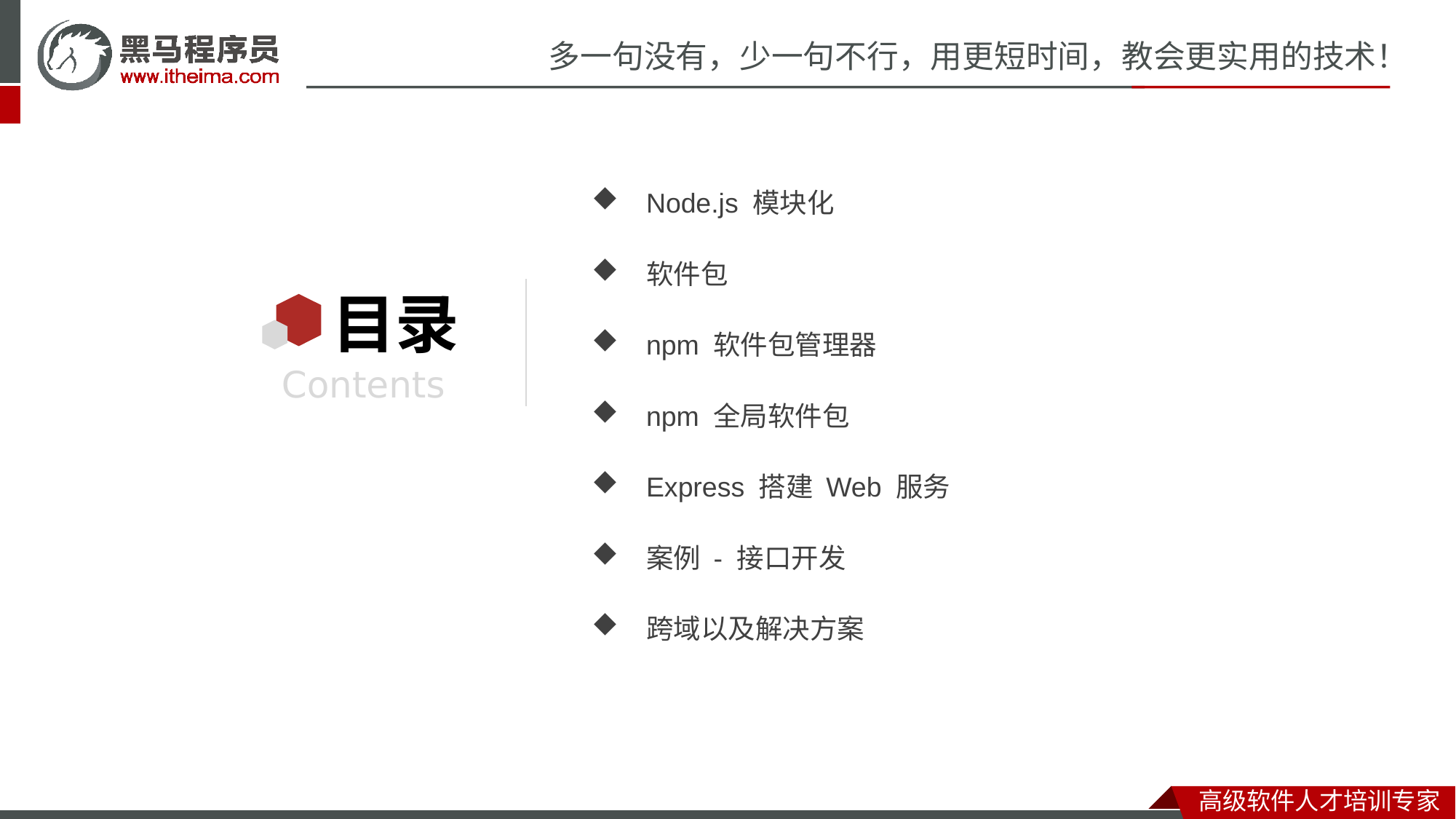

Node.js 模块化
软件包
npm 软件包管理器
npm 全局软件包
Express 搭建 Web 服务
案例 - 接口开发
跨域以及解决方案